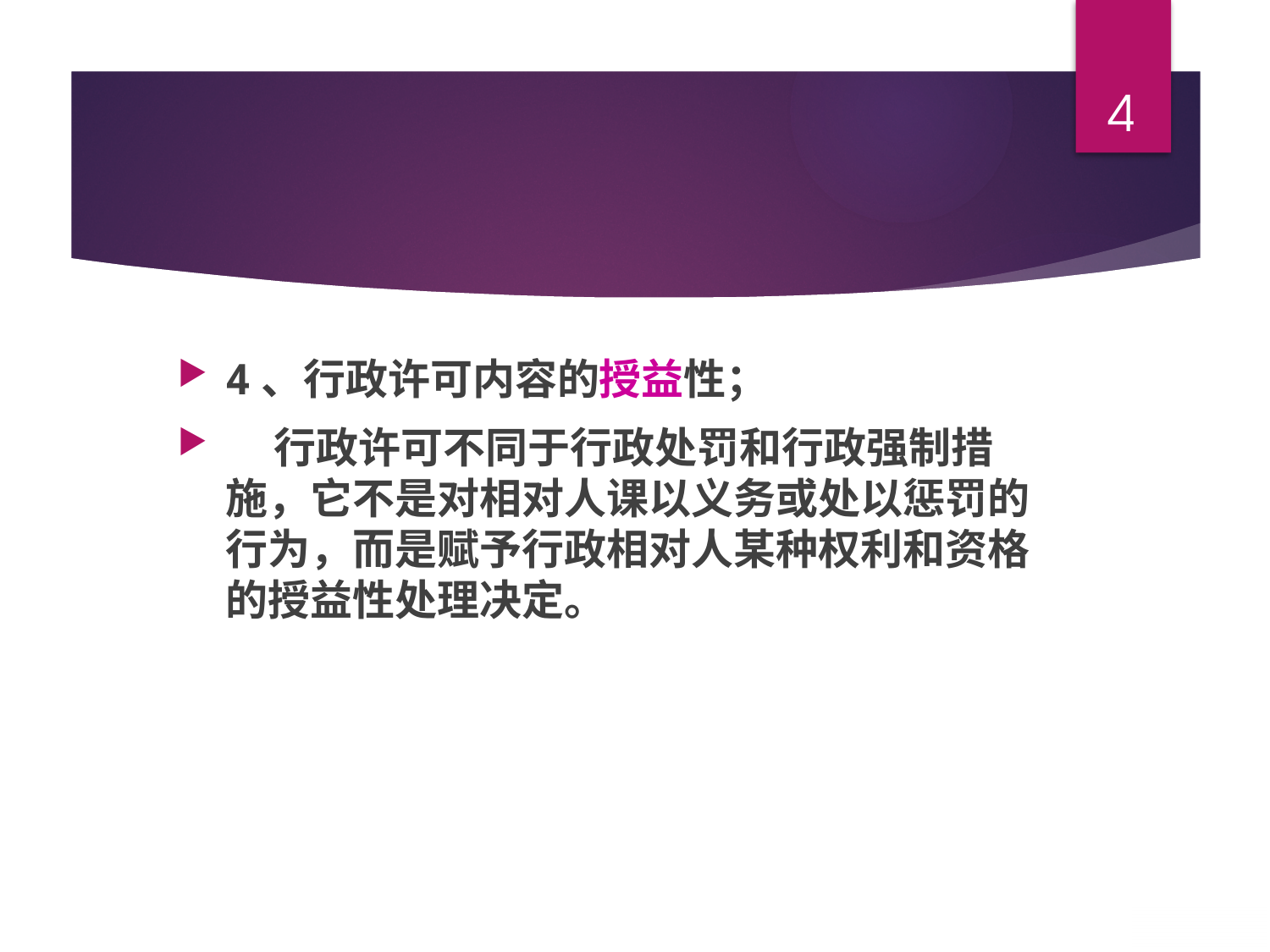

4
#
4、行政许可内容的授益性；
    行政许可不同于行政处罚和行政强制措施，它不是对相对人课以义务或处以惩罚的行为，而是赋予行政相对人某种权利和资格的授益性处理决定。